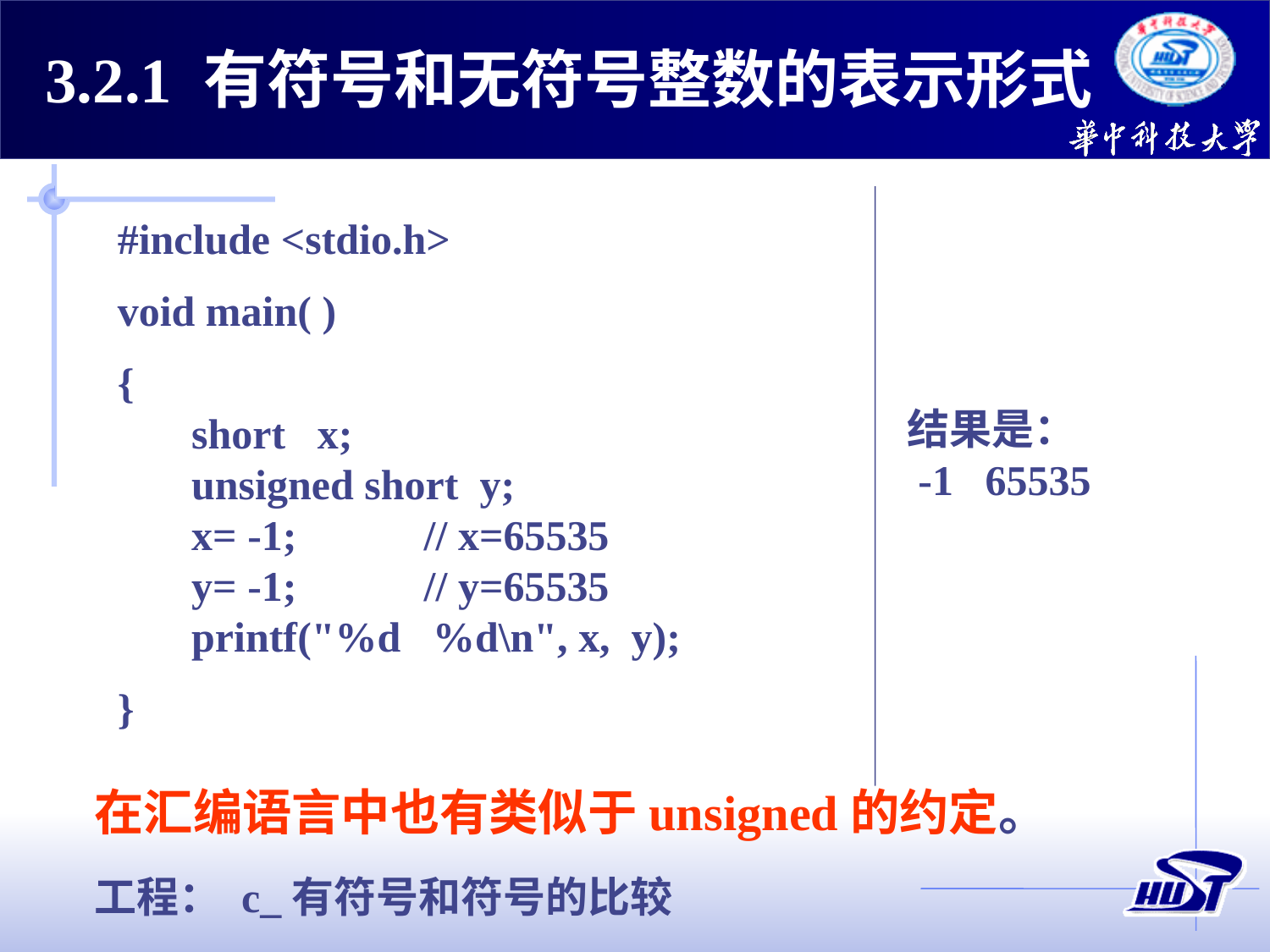

3.2.1 有符号和无符号整数的表示形式

结果是：
 -1   65535
#include <stdio.h>
void main( )
{
       short   x;
       unsigned short  y;
       x= -1;            // x=65535
       y= -1;            // y=65535
       printf("%d   %d\n", x,  y);
}
在汇编语言中也有类似于unsigned的约定。
工程： c_有符号和符号的比较